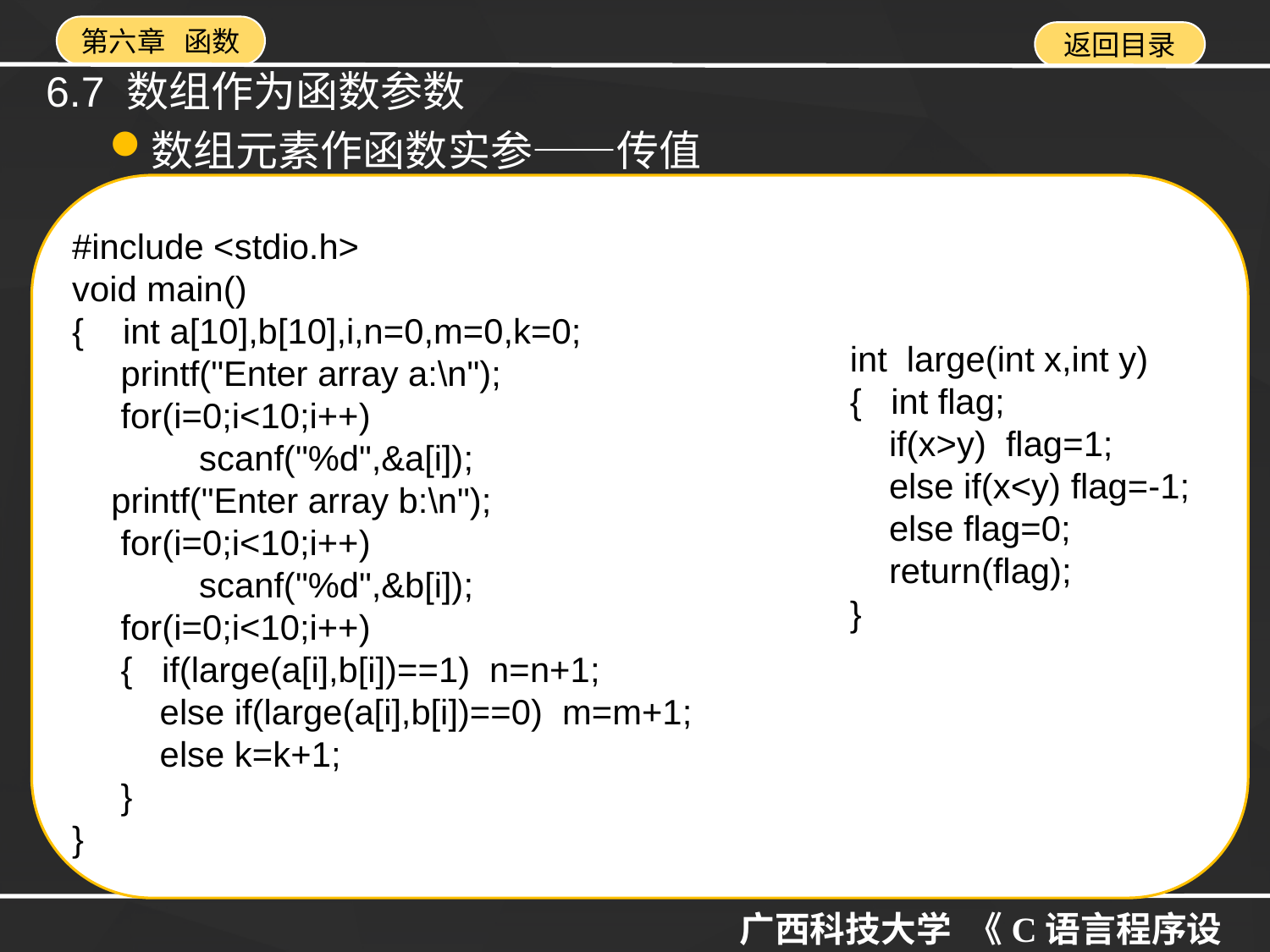

6.7 数组作为函数参数
数组元素作函数实参——传值

#include <stdio.h>
void main()
{    int a[10],b[10],i,n=0,m=0,k=0;
     printf("Enter array a:\n");
     for(i=0;i<10;i++)
	scanf("%d",&a[i]);
    printf("Enter array b:\n");
     for(i=0;i<10;i++)
	scanf("%d",&b[i]);
     for(i=0;i<10;i++)
     {   if(large(a[i],b[i])==1)  n=n+1;
         else if(large(a[i],b[i])==0)  m=m+1;
         else k=k+1;
     }
}
int  large(int x,int y)
{   int flag;
    if(x>y)  flag=1;
    else if(x<y) flag=-1;
    else flag=0;
    return(flag);
}
例  两个数组大小比较

a
0
1
2
3
4
5
12
23
56
10
76
88

b

0
1
2
3
4
5
43
23
21
98
66
54

a和b为有10个元素的整型数组
比较两数组对应元素
变量n,m,k记录a[i]>b[i], a[i]==b[i],a[i]<b[i]的个数
最后
        若n>k,认为数组a>b
        若n<k,认为数组a<b
        若n==k,认为数组a==b
i

n=0
m=0
k=1
i

n=0
m=1
k=1
i

n=1
m=1
k=1
i

n=1
m=1
k=2
i

n=2
m=1
k=2
i

n=3
m=1
k=2
n=0
m=0
k=0